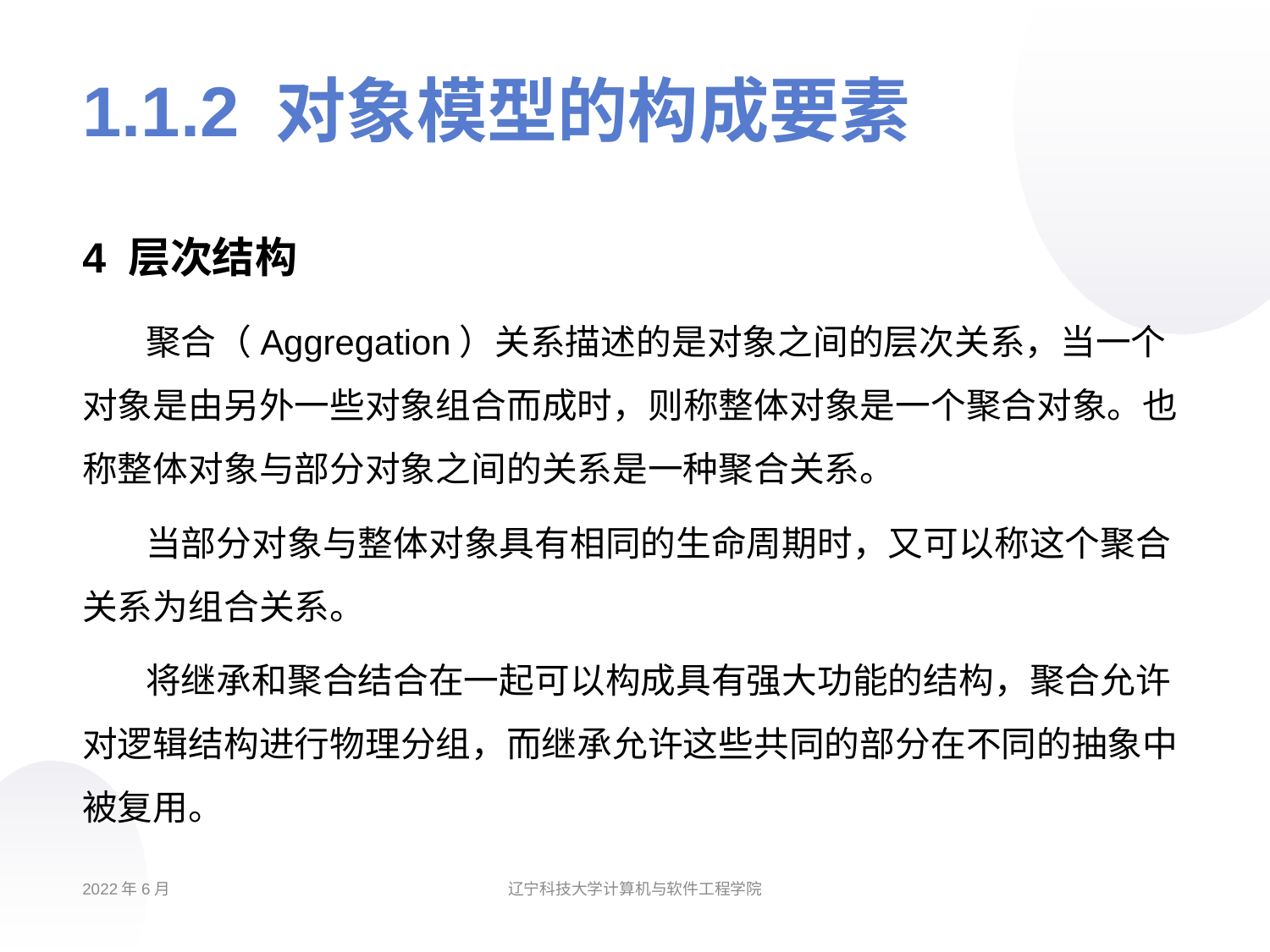

# 1.1.2 对象模型的构成要素
4 层次结构
聚合（Aggregation）关系描述的是对象之间的层次关系，当一个对象是由另外一些对象组合而成时，则称整体对象是一个聚合对象。也称整体对象与部分对象之间的关系是一种聚合关系。
当部分对象与整体对象具有相同的生命周期时，又可以称这个聚合关系为组合关系。
将继承和聚合结合在一起可以构成具有强大功能的结构，聚合允许对逻辑结构进行物理分组，而继承允许这些共同的部分在不同的抽象中被复用。

2022年6月
辽宁科技大学计算机与软件工程学院
53